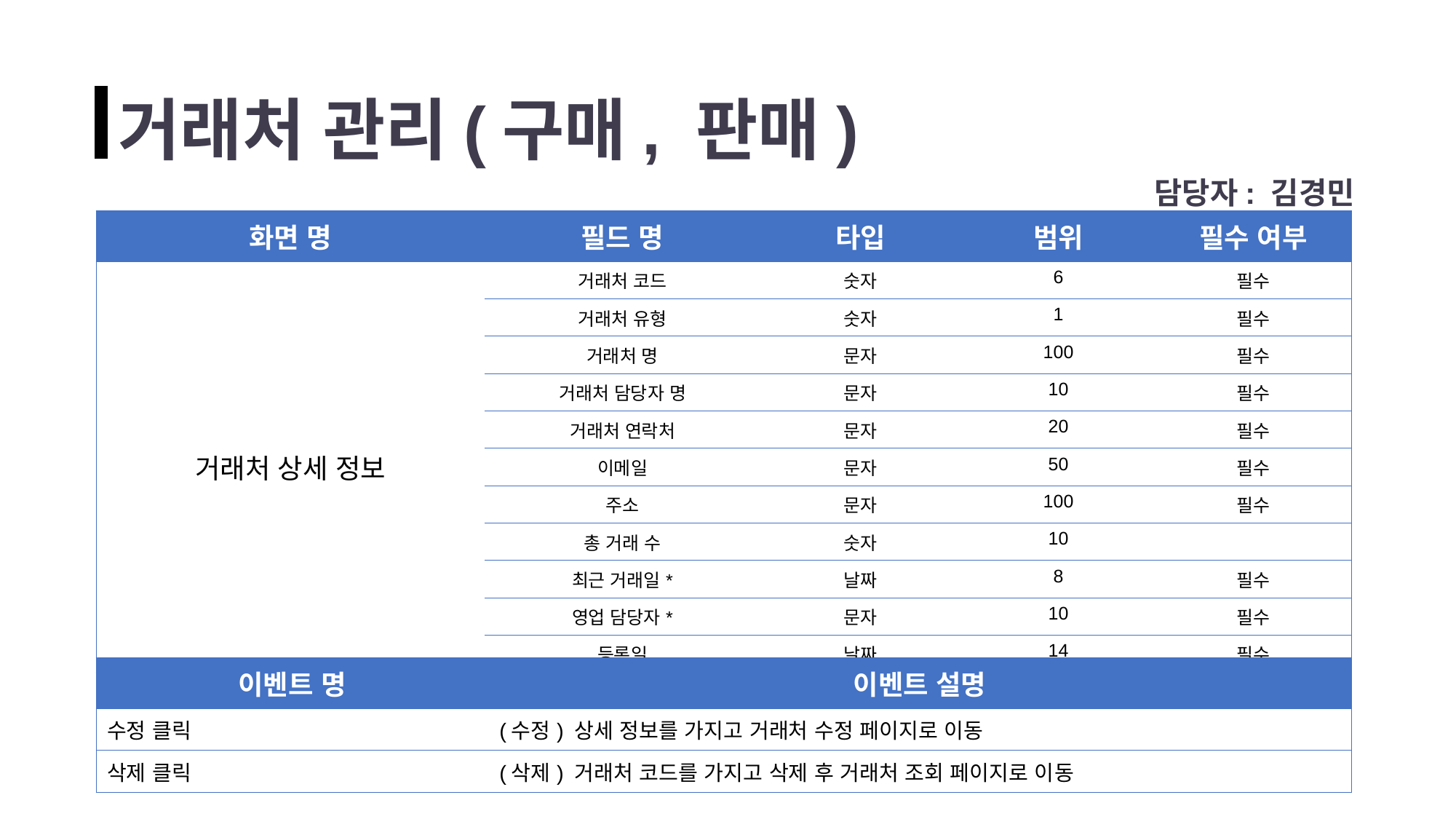

거래처 관리(구매, 판매)

담당자: 김경민
| 화면 명 | 필드 명 | 타입 | 범위 | 필수 여부 |
| --- | --- | --- | --- | --- |
| 거래처 상세 정보 | 거래처 코드 | 숫자 | 6 | 필수 |
|  | 거래처 유형 | 숫자 | 1 | 필수 |
|  | 거래처 명 | 문자 | 100 | 필수 |
|  | 거래처 담당자 명 | 문자 | 10 | 필수 |
|  | 거래처 연락처 | 문자 | 20 | 필수 |
|  | 이메일 | 문자 | 50 | 필수 |
|  | 주소 | 문자 | 100 | 필수 |
|  | 총 거래 수 | 숫자 | 10 |  |
|  | 최근 거래일\* | 날짜 | 8 | 필수 |
|  | 영업 담당자\* | 문자 | 10 | 필수 |
|  | 등록일 | 날짜 | 14 | 필수 |
| 이벤트 명 | 이벤트 설명 |
| --- | --- |
| 수정 클릭 | (수정) 상세 정보를 가지고 거래처 수정 페이지로 이동 |
| 삭제 클릭 | (삭제) 거래처 코드를 가지고 삭제 후 거래처 조회 페이지로 이동 |